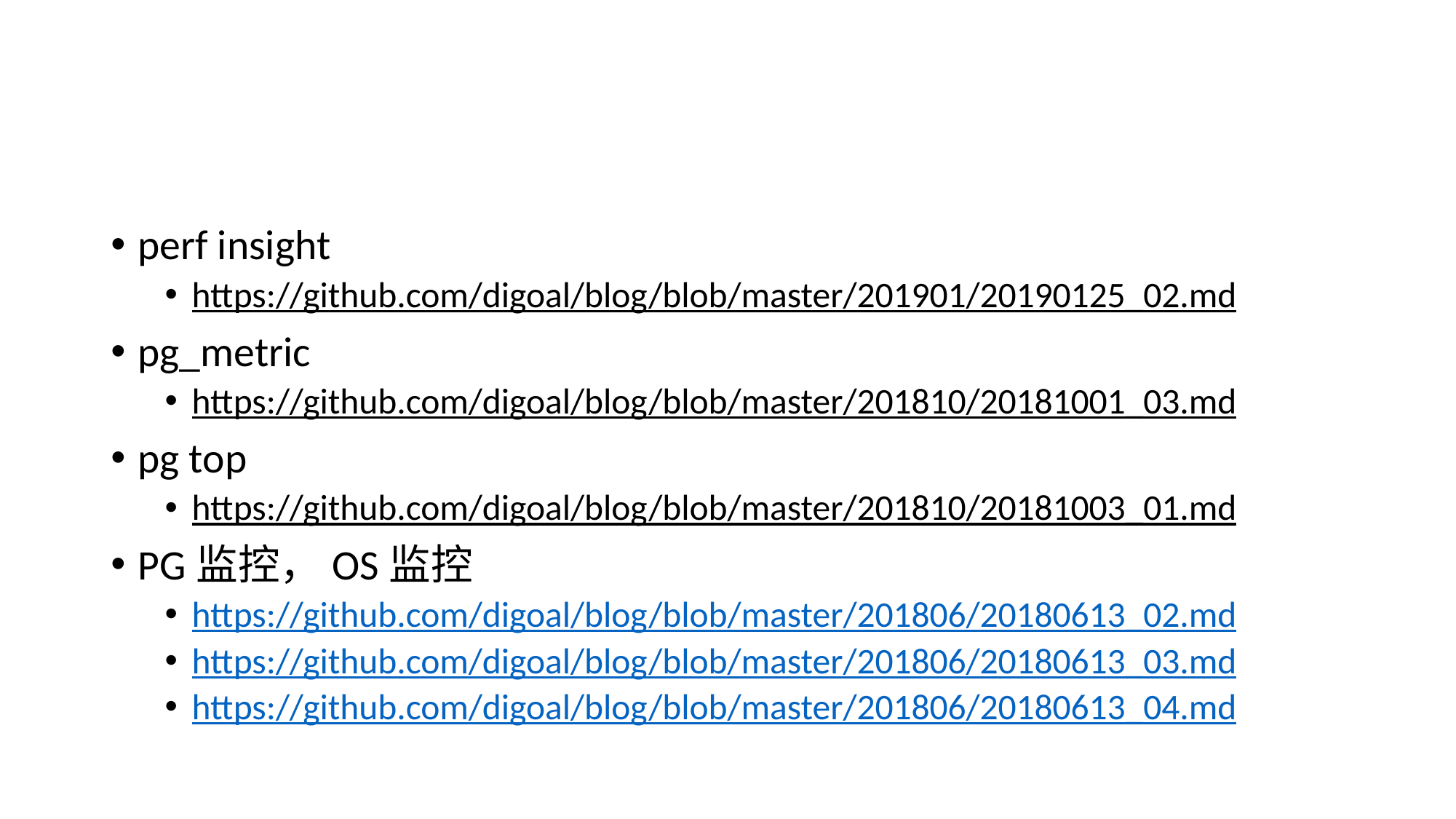

#
perf insight
https://github.com/digoal/blog/blob/master/201901/20190125_02.md
pg_metric
https://github.com/digoal/blog/blob/master/201810/20181001_03.md
pg top
https://github.com/digoal/blog/blob/master/201810/20181003_01.md
PG监控，OS监控
https://github.com/digoal/blog/blob/master/201806/20180613_02.md
https://github.com/digoal/blog/blob/master/201806/20180613_03.md
https://github.com/digoal/blog/blob/master/201806/20180613_04.md